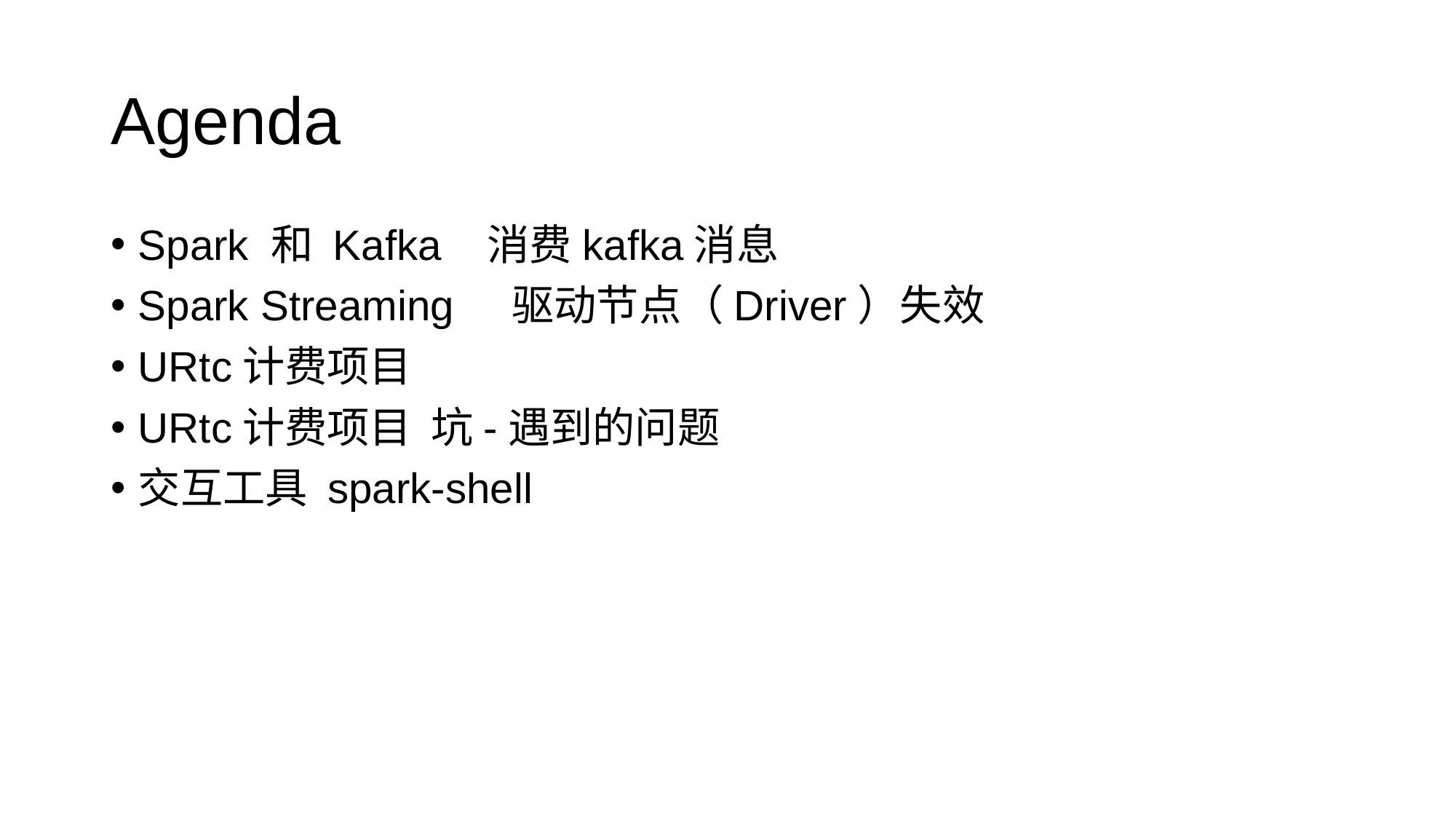

# Agenda
Spark 和 Kafka   消费kafka消息
Spark Streaming    驱动节点（Driver）失效
URtc计费项目
URtc计费项目  坑-遇到的问题
交互工具 spark-shell